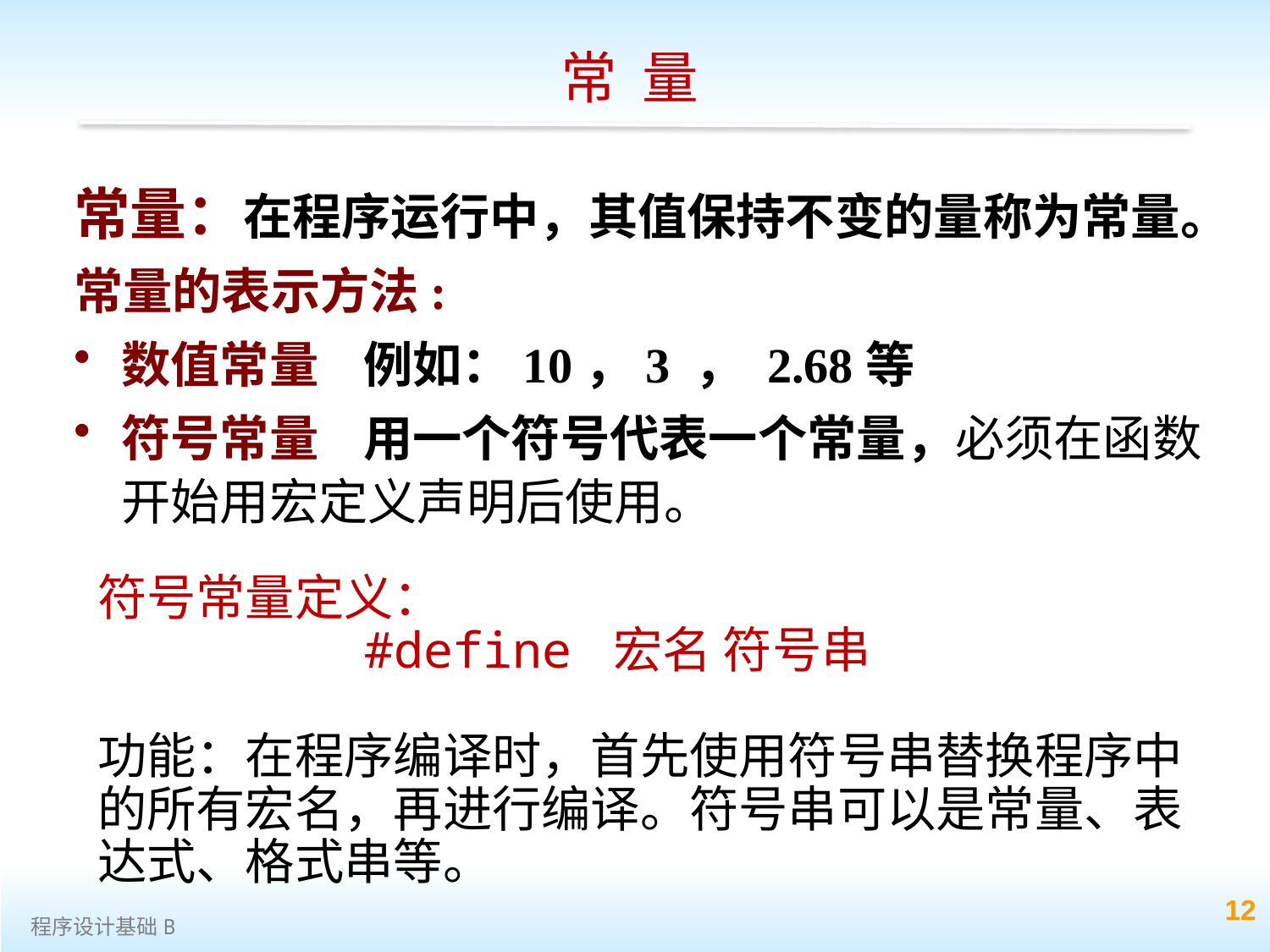

常  量
常量：在程序运行中，其值保持不变的量称为常量。
常量的表示方法:
数值常量    例如：10，3 ， 2.68等
符号常量    用一个符号代表一个常量，必须在函数开始用宏定义声明后使用。

符号常量定义：
         #define 宏名 符号串

功能：在程序编译时，首先使用符号串替换程序中的所有宏名，再进行编译。符号串可以是常量、表达式、格式串等。

 12